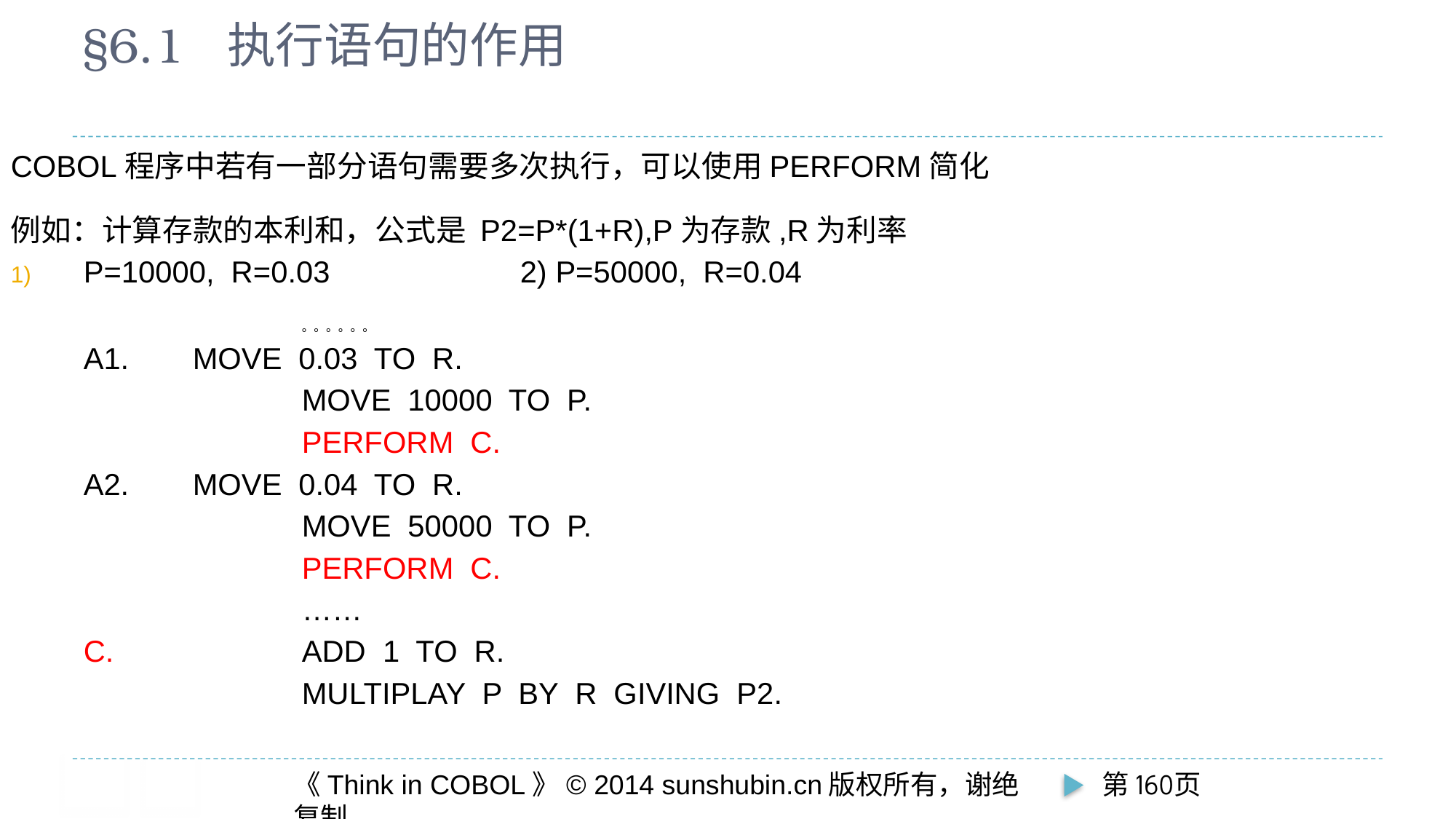

# §6.1  执行语句的作用
COBOL程序中若有一部分语句需要多次执行，可以使用PERFORM简化

例如：计算存款的本利和，公式是 P2=P*(1+R),P为存款,R为利率
P=10000,  R=0.03		2) P=50000,  R=0.04

			。。。。。。
	A1.	MOVE  0.03  TO  R.
			MOVE  10000  TO  P.
			PERFORM  C.
	A2.	MOVE  0.04  TO  R.
			MOVE  50000  TO  P.
			PERFORM  C.
			……
	C.		ADD  1  TO  R.
			MULTIPLAY  P  BY  R  GIVING  P2.